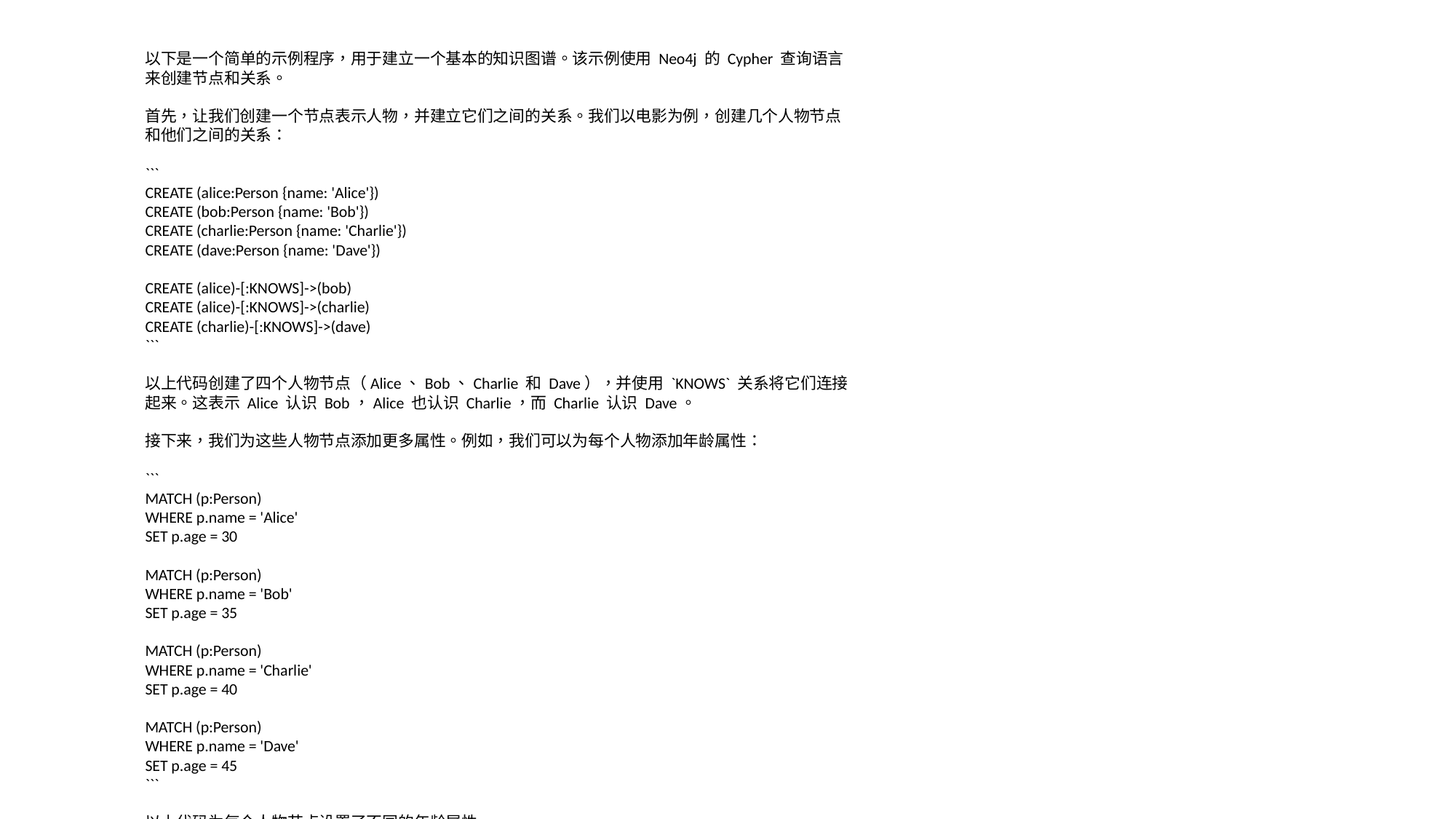

#
以下是一个简单的示例程序，用于建立一个基本的知识图谱。该示例使用 Neo4j 的 Cypher 查询语言来创建节点和关系。

首先，让我们创建一个节点表示人物，并建立它们之间的关系。我们以电影为例，创建几个人物节点和他们之间的关系：

```
CREATE (alice:Person {name: 'Alice'})
CREATE (bob:Person {name: 'Bob'})
CREATE (charlie:Person {name: 'Charlie'})
CREATE (dave:Person {name: 'Dave'})

CREATE (alice)-[:KNOWS]->(bob)
CREATE (alice)-[:KNOWS]->(charlie)
CREATE (charlie)-[:KNOWS]->(dave)
```

以上代码创建了四个人物节点（Alice、Bob、Charlie 和 Dave），并使用 `KNOWS` 关系将它们连接起来。这表示 Alice 认识 Bob，Alice 也认识 Charlie，而 Charlie 认识 Dave。

接下来，我们为这些人物节点添加更多属性。例如，我们可以为每个人物添加年龄属性：

```
MATCH (p:Person)
WHERE p.name = 'Alice'
SET p.age = 30

MATCH (p:Person)
WHERE p.name = 'Bob'
SET p.age = 35

MATCH (p:Person)
WHERE p.name = 'Charlie'
SET p.age = 40

MATCH (p:Person)
WHERE p.name = 'Dave'
SET p.age = 45
```

以上代码为每个人物节点设置了不同的年龄属性。

最后，我们可以运行查询来检索和展示知识图谱中的数据。例如，我们可以查询 Alice 认识的人物：

```
MATCH (p:Person)-[:KNOWS]->(friend)
WHERE p.name = 'Alice'
RETURN friend.name
```

运行以上查询将返回 Alice 认识的人物的名称，即 Bob 和 Charlie。

这只是一个简单的示例程序，演示了如何使用 Neo4j 创建节点、关系和属性，并使用 Cypher 查询语言检索数据。在实际应用中，您可以根据具体需求和数据结构设计更复杂的知识图谱。